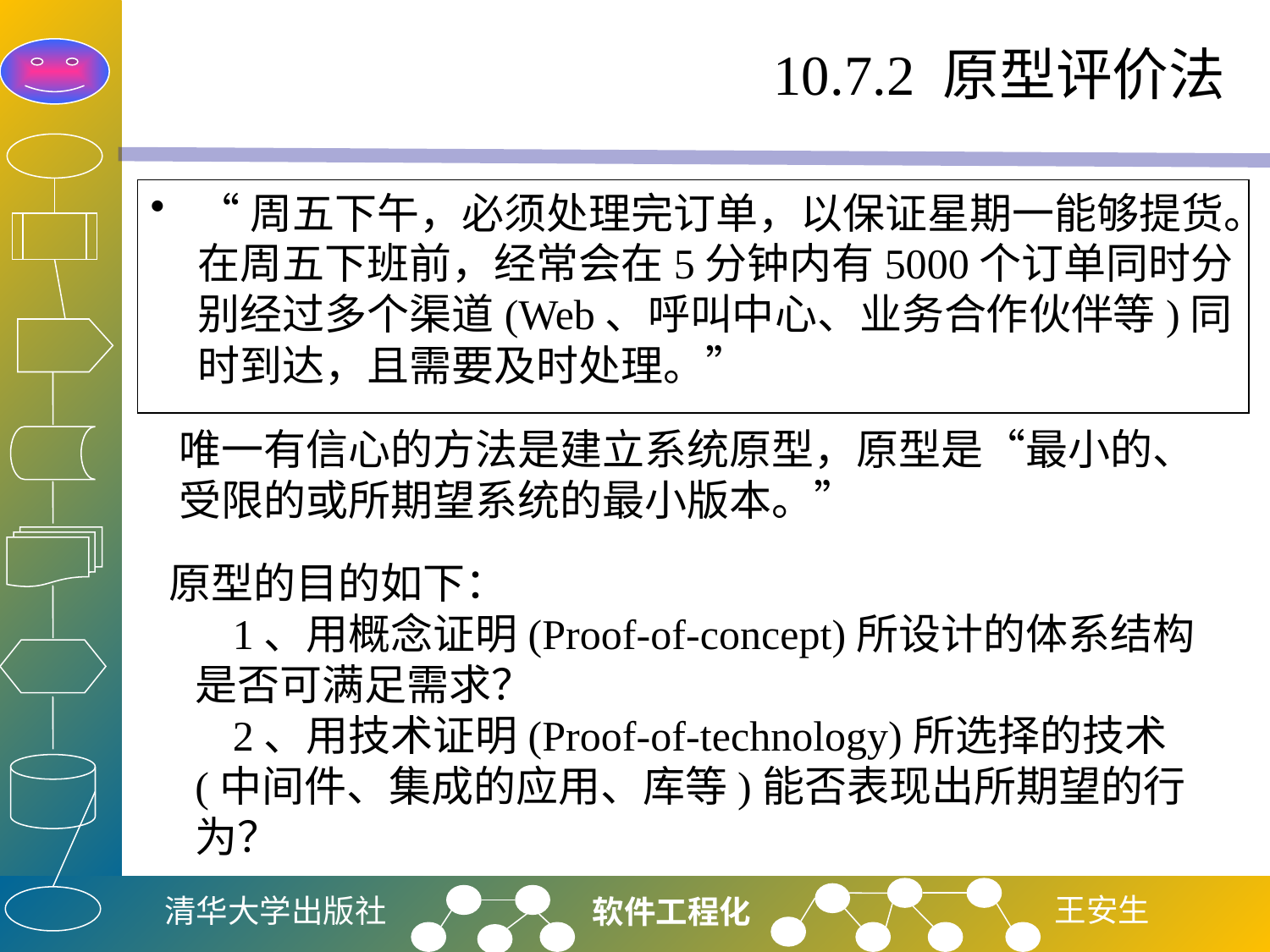

# 10.7.2 原型评价法
“周五下午，必须处理完订单，以保证星期一能够提货。在周五下班前，经常会在5分钟内有5000个订单同时分别经过多个渠道(Web、呼叫中心、业务合作伙伴等)同时到达，且需要及时处理。”

唯一有信心的方法是建立系统原型，原型是“最小的、受限的或所期望系统的最小版本。”

原型的目的如下：
1、用概念证明(Proof-of-concept)所设计的体系结构是否可满足需求？
2、用技术证明(Proof-of-technology)所选择的技术(中间件、集成的应用、库等)能否表现出所期望的行为？